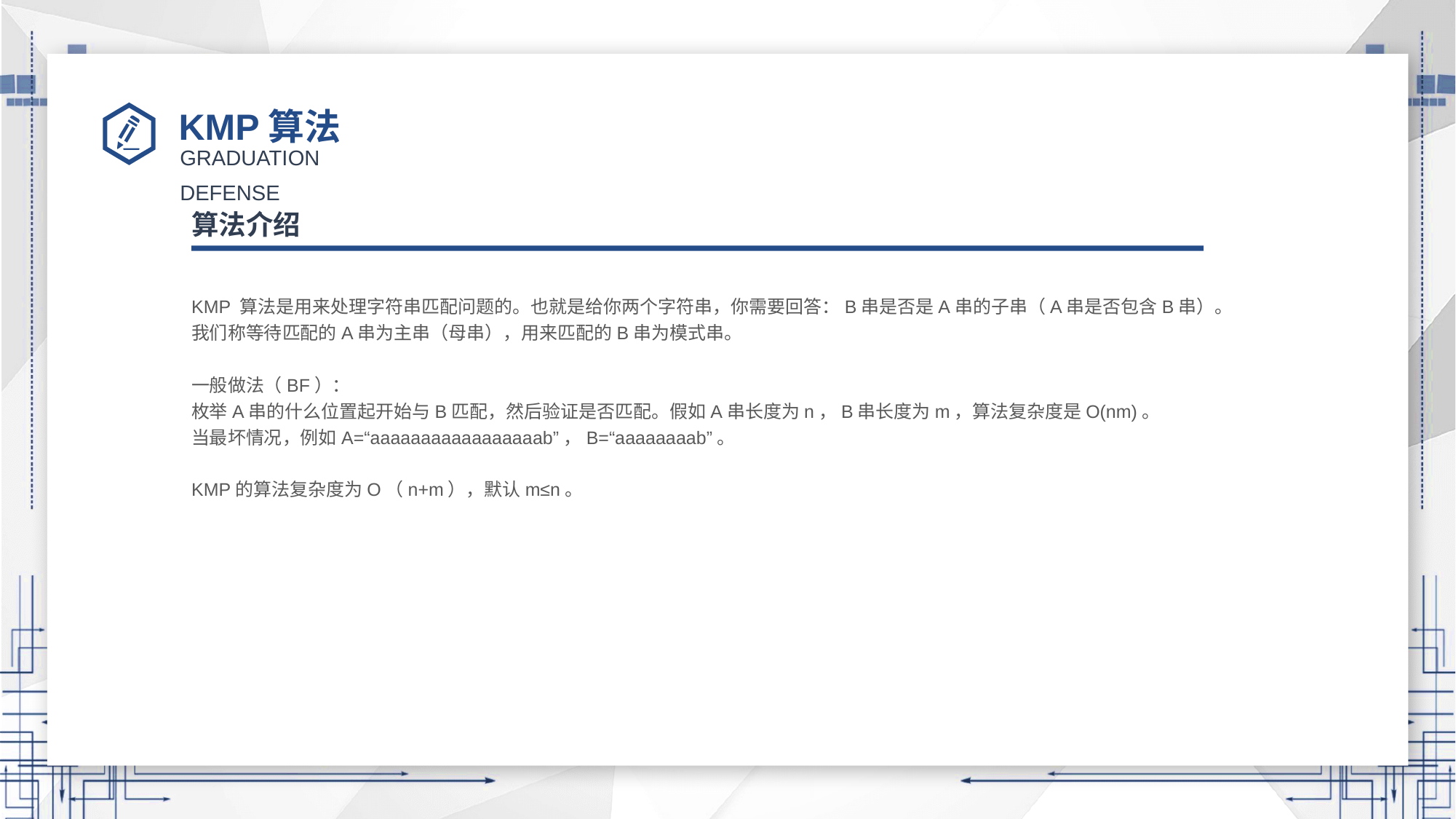

# KMP算法
算法介绍

KMP 算法是用来处理字符串匹配问题的。也就是给你两个字符串，你需要回答：B串是否是A串的子串（A串是否包含B串）。
我们称等待匹配的A串为主串（母串），用来匹配的B串为模式串。

一般做法（BF）：
枚举A串的什么位置起开始与B匹配，然后验证是否匹配。假如A串长度为n，B串长度为m，算法复杂度是O(nm)。
当最坏情况，例如A=“aaaaaaaaaaaaaaaaab”，B=“aaaaaaaab”。

KMP的算法复杂度为O（n+m），默认m≤n。